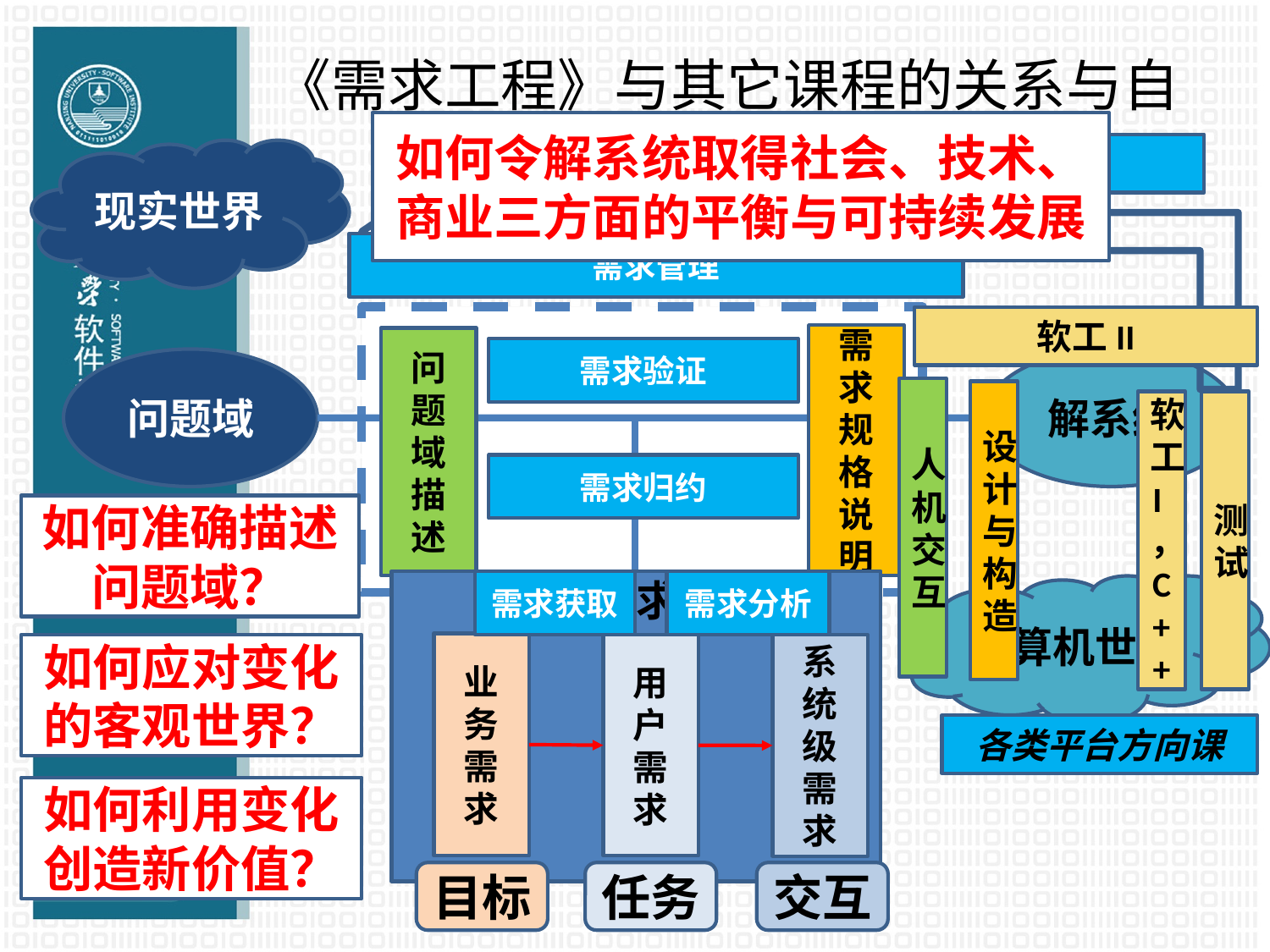

# 《需求工程》与其它课程的关系与自身不足
如何令解系统取得社会、技术、商业三方面的平衡与可持续发展
软工III
现实世界
需求管理

软工II
需求规格说明
问题域描述
需求验证
问题域
解系统
人机交互
设计与构造
软工I，C++
测试
需求归约
如何准确描述问题域？
需求

需求获取
需求分析
计算机世界
业务需求
用户需求
如何应对变化的客观世界？
系统级需求
各类平台方向课
如何利用变化创造新价值？
目标
任务
交互
21